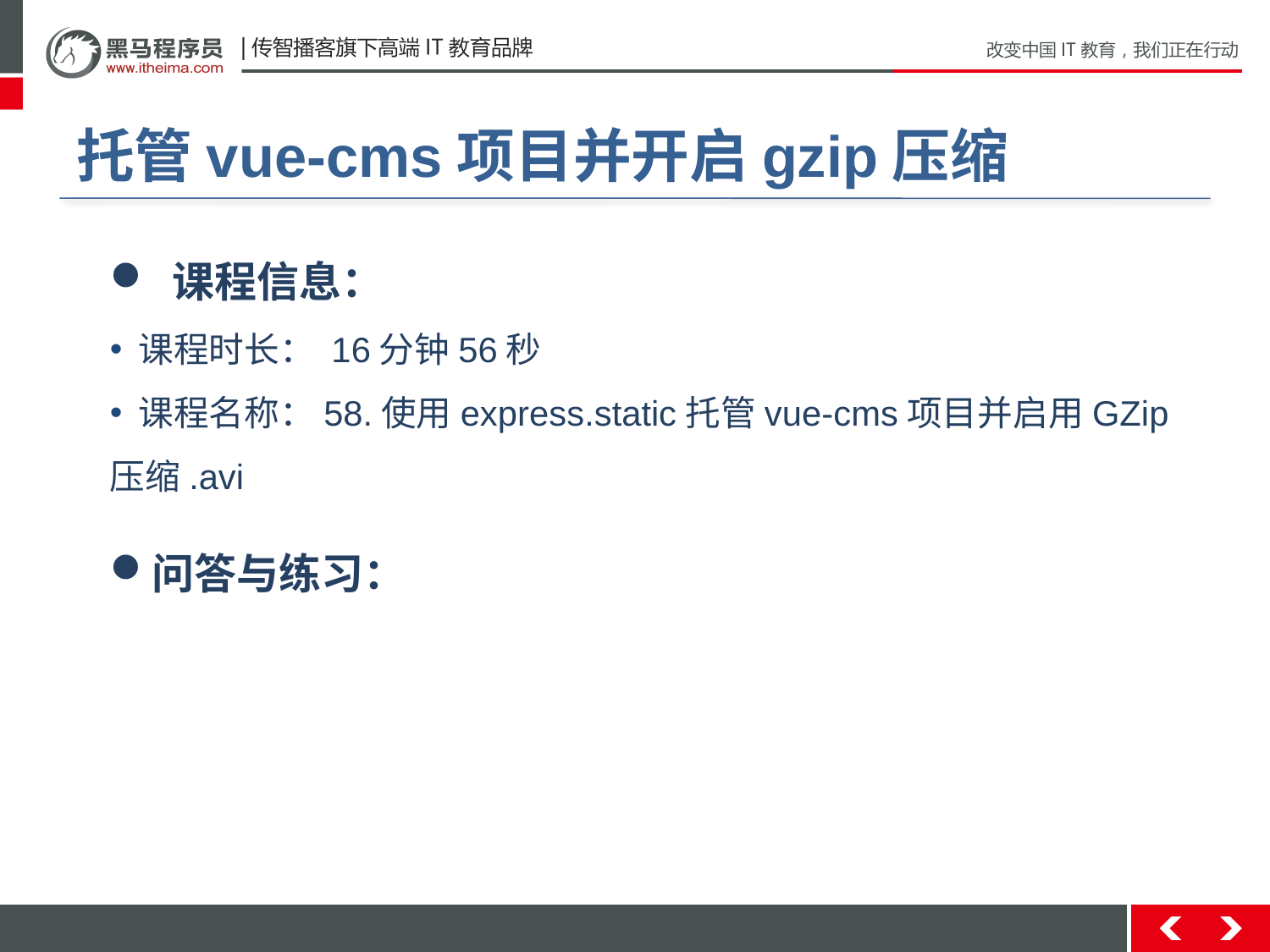

# 托管vue-cms项目并开启gzip压缩
 课程信息：
 课程时长： 16分钟56秒
 课程名称：58.使用express.static托管vue-cms项目并启用GZip压缩.avi
问答与练习：